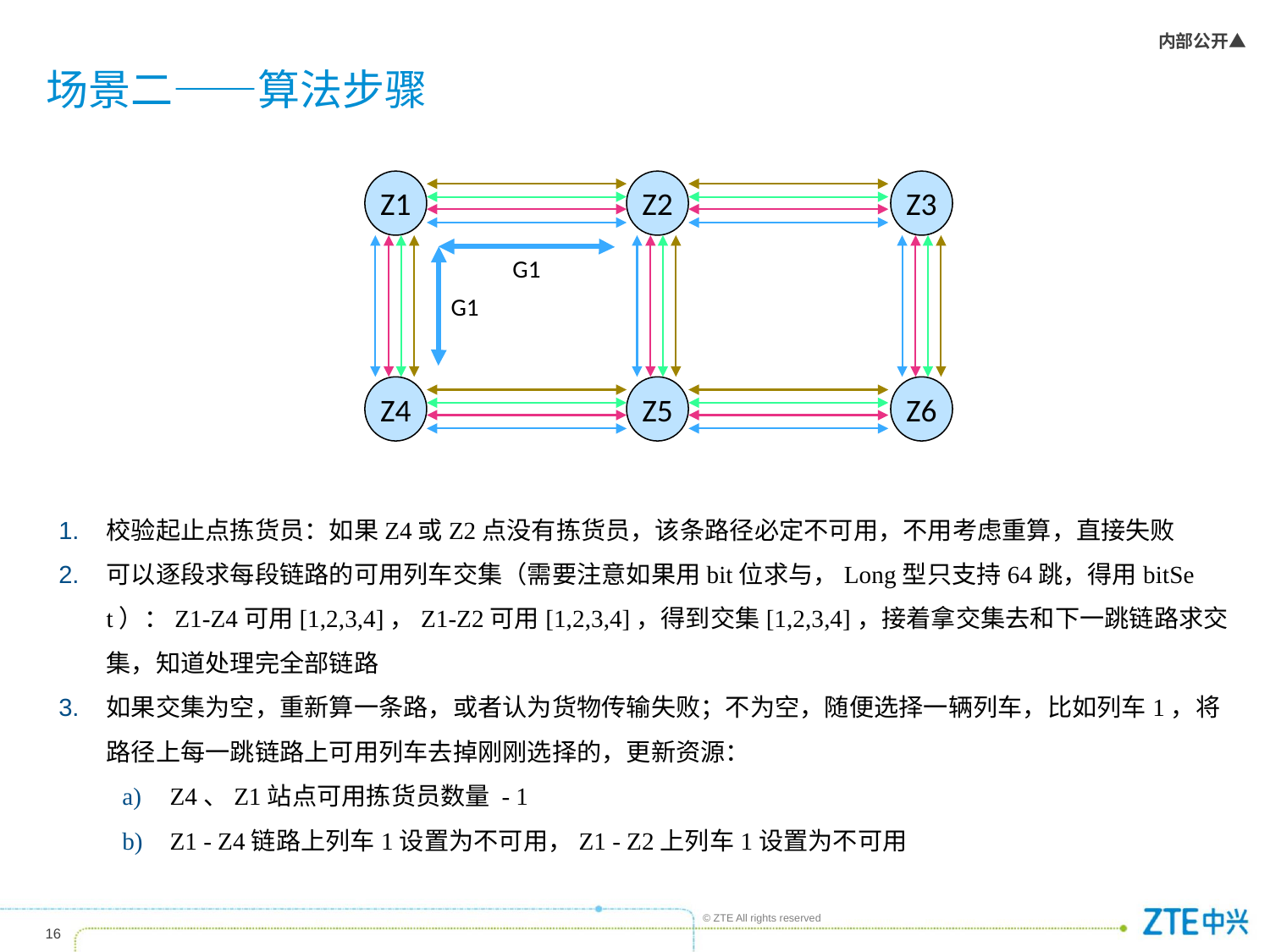

# 场景二——算法步骤
Z1
Z2
Z3
G1
G1
Z4
Z5
Z6
校验起止点拣货员：如果Z4或Z2点没有拣货员，该条路径必定不可用，不用考虑重算，直接失败
可以逐段求每段链路的可用列车交集（需要注意如果用bit位求与，Long型只支持64跳，得用bitSet）：Z1-Z4可用[1,2,3,4]，Z1-Z2可用[1,2,3,4]，得到交集[1,2,3,4]，接着拿交集去和下一跳链路求交集，知道处理完全部链路
如果交集为空，重新算一条路，或者认为货物传输失败；不为空，随便选择一辆列车，比如列车1，将路径上每一跳链路上可用列车去掉刚刚选择的，更新资源：
Z4、Z1站点可用拣货员数量 - 1
Z1 - Z4链路上列车1设置为不可用，Z1 - Z2上列车1设置为不可用